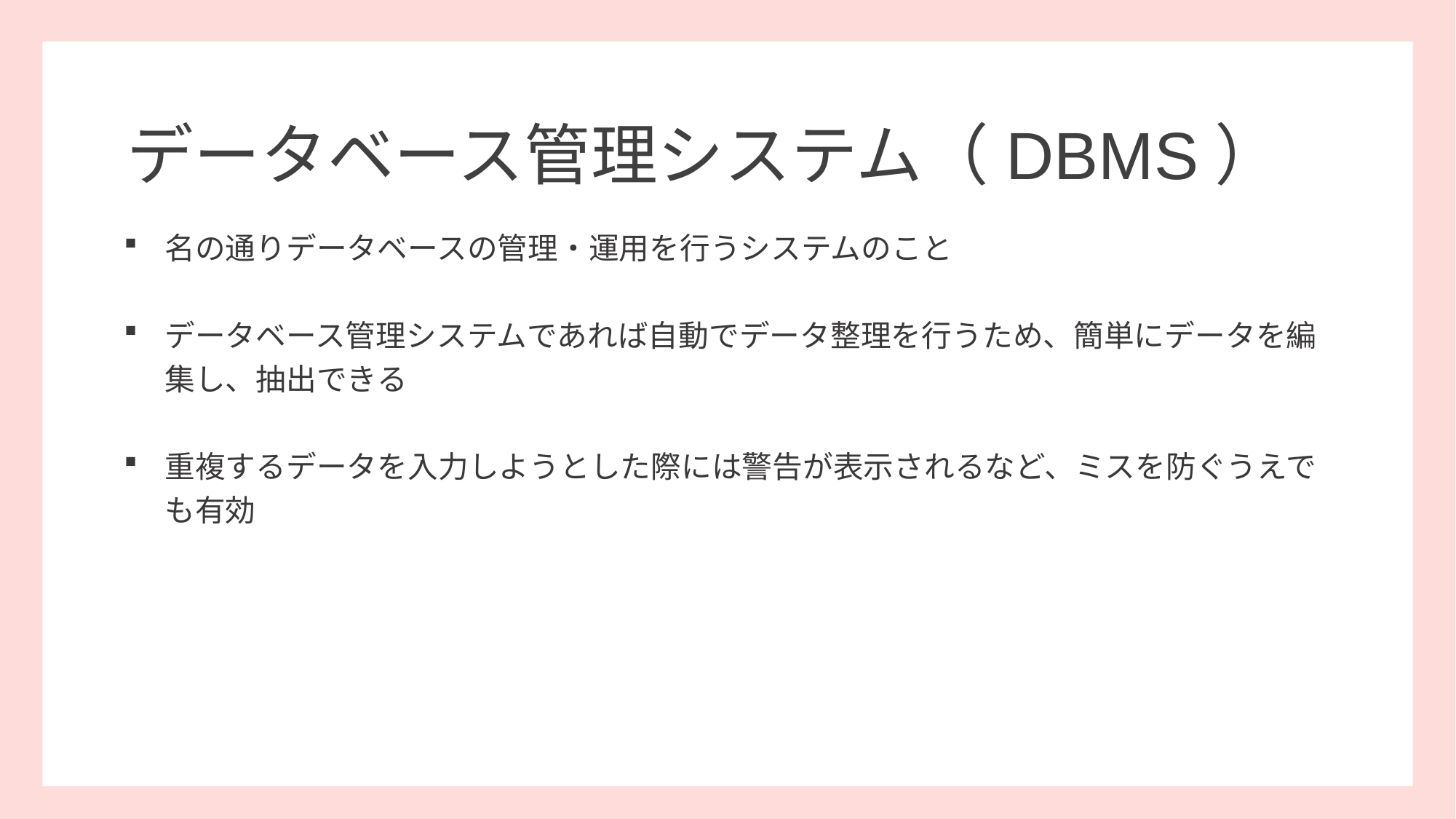

データベース管理システム（DBMS）

名の通りデータベースの管理・運用を行うシステムのこと

データベース管理システムであれば自動でデータ整理を行うため、簡単にデータを編集し、抽出できる

重複するデータを入力しようとした際には警告が表示されるなど、ミスを防ぐうえでも有効